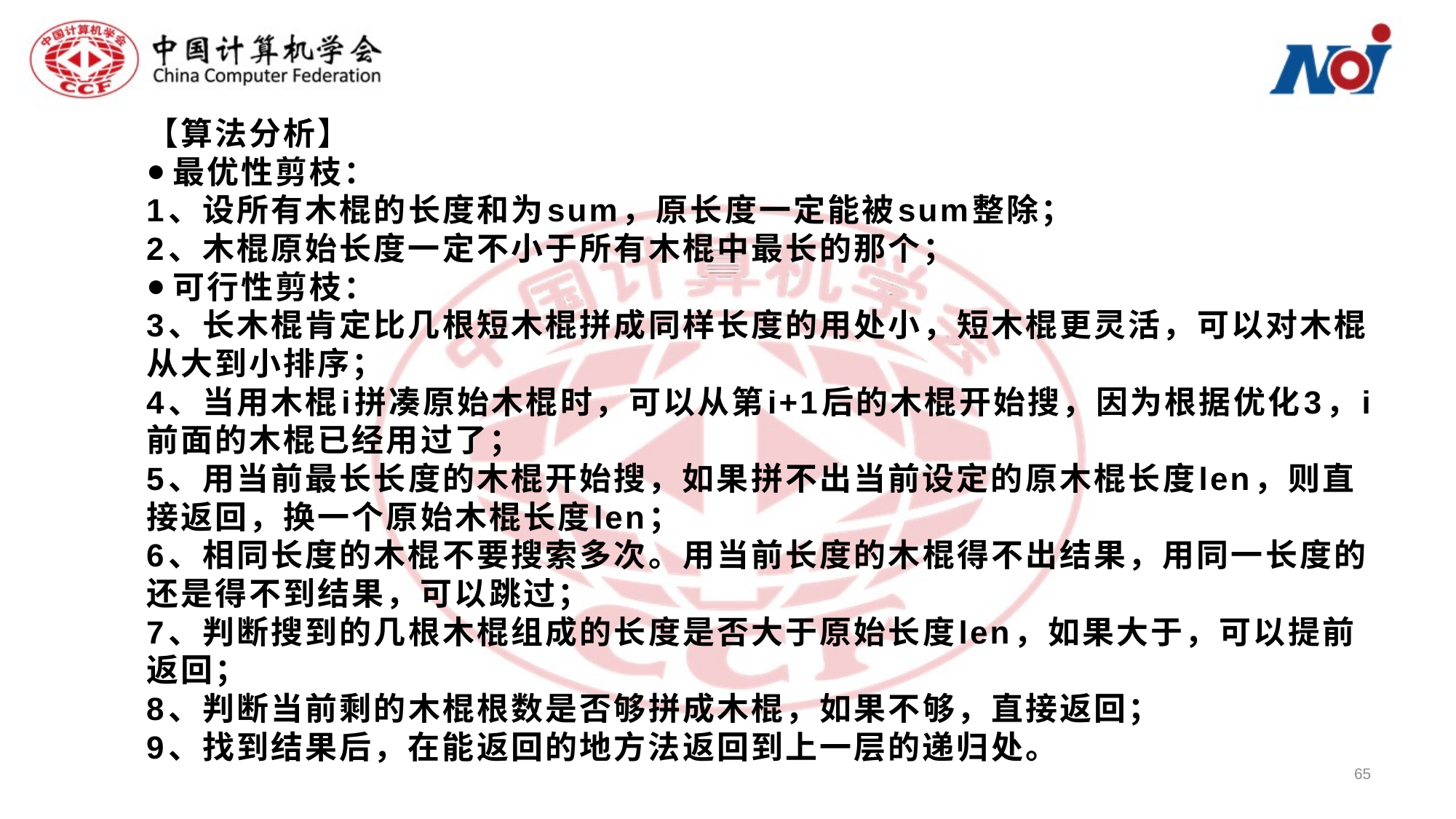

【算法分析】
最优性剪枝：
1、设所有木棍的长度和为sum，原长度一定能被sum整除；
2、木棍原始长度一定不小于所有木棍中最长的那个；
可行性剪枝：
3、长木棍肯定比几根短木棍拼成同样长度的用处小，短木棍更灵活，可以对木棍从大到小排序；
4、当用木棍i拼凑原始木棍时，可以从第i+1后的木棍开始搜，因为根据优化3，i前面的木棍已经用过了；
5、用当前最长长度的木棍开始搜，如果拼不出当前设定的原木棍长度len，则直接返回，换一个原始木棍长度len；
6、相同长度的木棍不要搜索多次。用当前长度的木棍得不出结果，用同一长度的还是得不到结果，可以跳过；
7、判断搜到的几根木棍组成的长度是否大于原始长度len，如果大于，可以提前返回；
8、判断当前剩的木棍根数是否够拼成木棍，如果不够，直接返回；
9、找到结果后，在能返回的地方法返回到上一层的递归处。

65